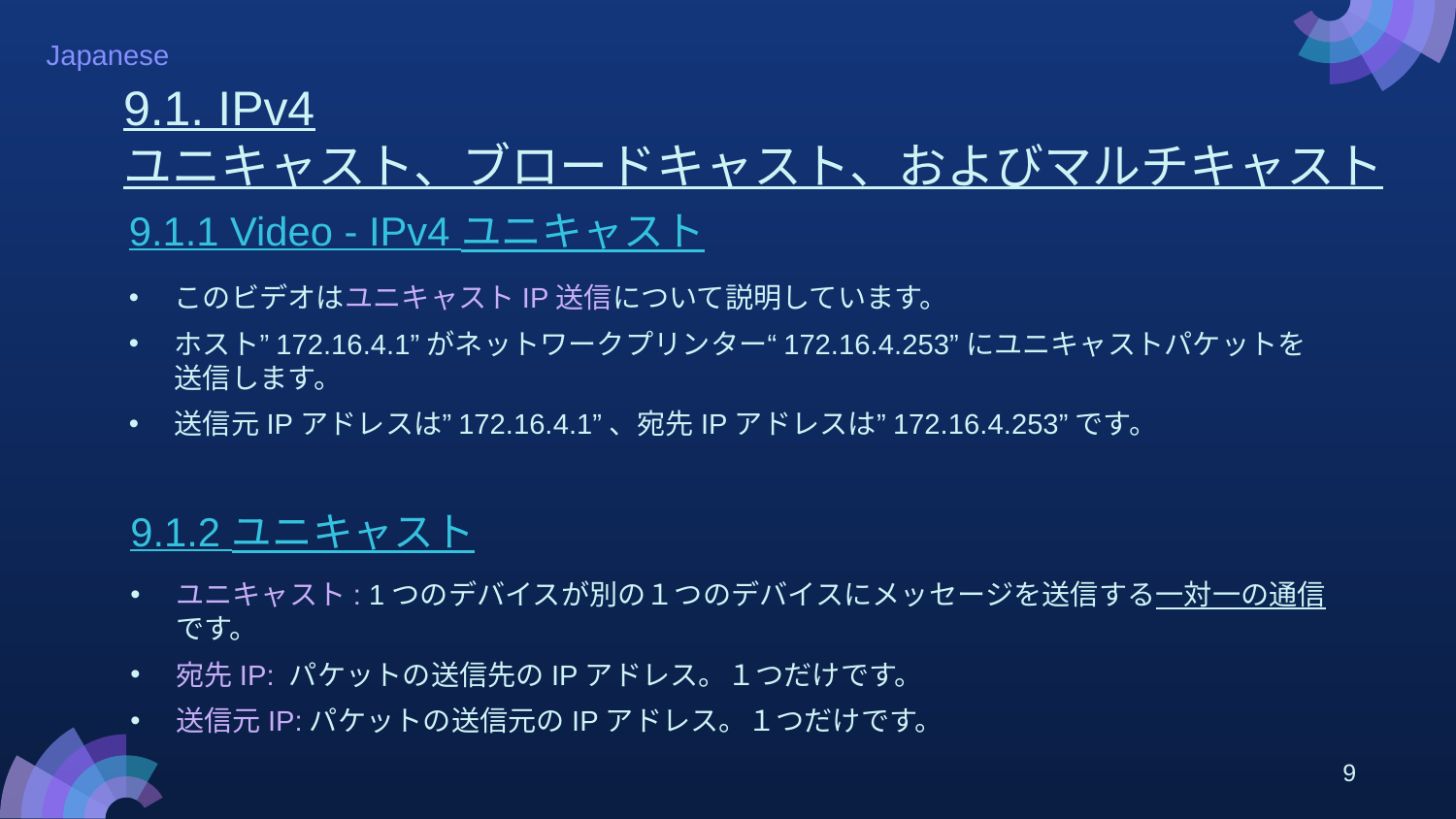

# 9.1. IPv4ユニキャスト、ブロードキャスト、およびマルチキャスト
9.1.1 Video - IPv4 ユニキャスト
このビデオはユニキャストIP送信について説明しています。
ホスト”172.16.4.1”がネットワークプリンター“172.16.4.253”にユニキャストパケットを送信します。
送信元IPアドレスは”172.16.4.1”、宛先IPアドレスは”172.16.4.253”です。
9.1.2 ユニキャスト
ユニキャスト: 1つのデバイスが別の１つのデバイスにメッセージを送信する一対一の通信です。
宛先IP: パケットの送信先のIPアドレス。１つだけです。
送信元IP:パケットの送信元のIPアドレス。１つだけです。